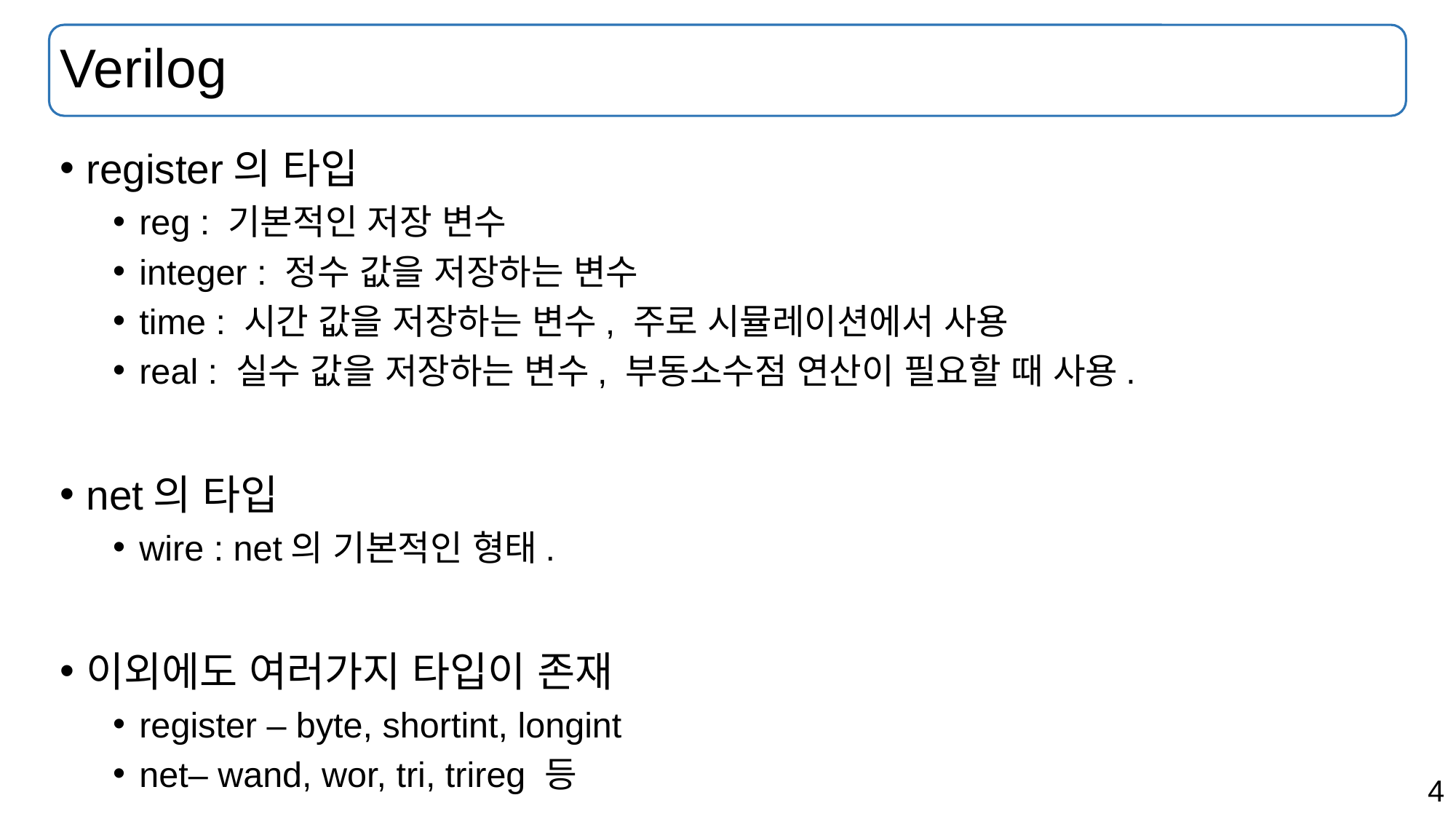

# Verilog
register의 타입
reg : 기본적인 저장 변수
integer : 정수 값을 저장하는 변수
time : 시간 값을 저장하는 변수, 주로 시뮬레이션에서 사용
real : 실수 값을 저장하는 변수, 부동소수점 연산이 필요할 때 사용.

net의 타입
wire : net의 기본적인 형태.

이외에도 여러가지 타입이 존재
register – byte, shortint, longint
net– wand, wor, tri, trireg 등